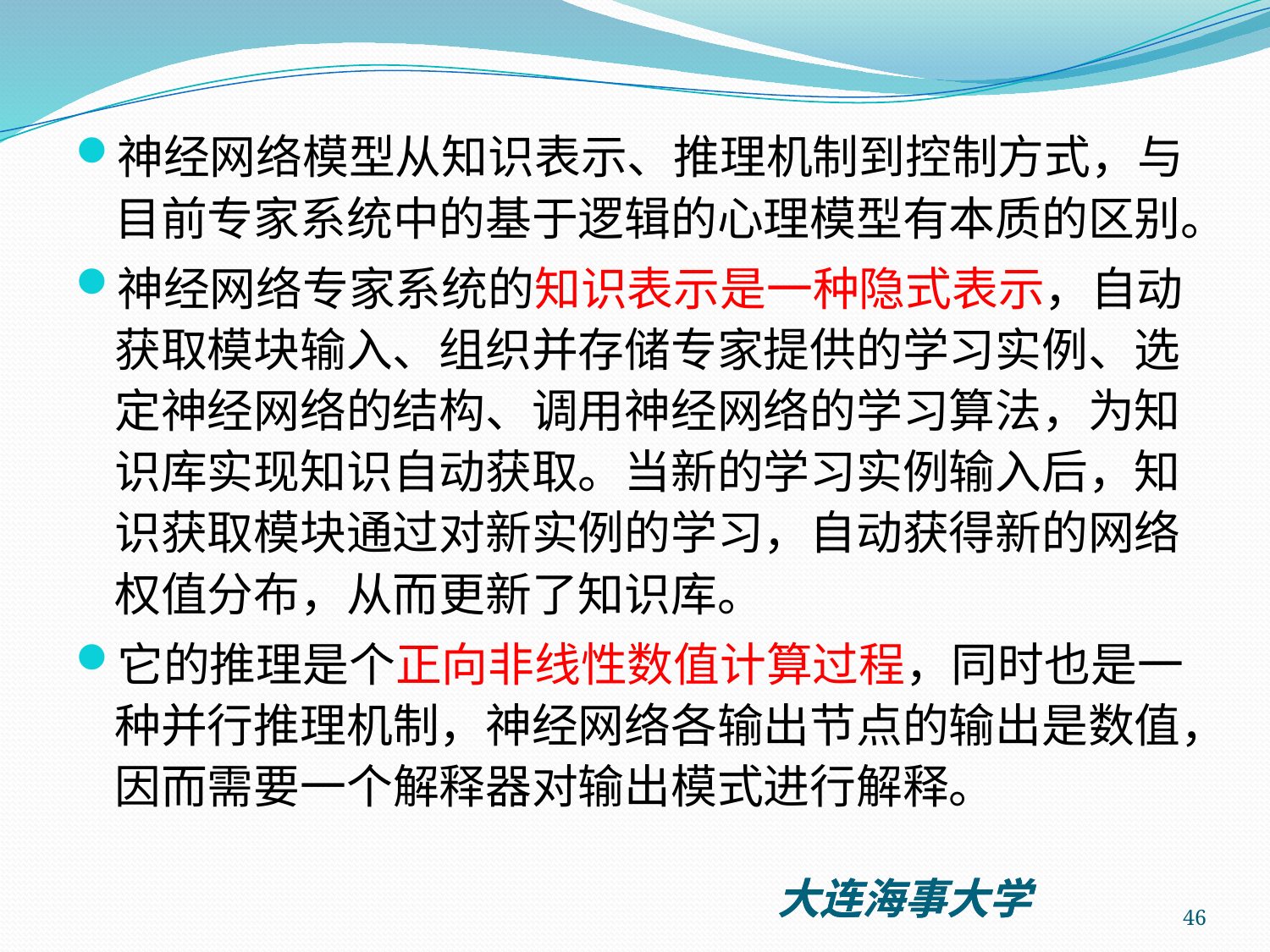

神经网络模型从知识表示、推理机制到控制方式，与目前专家系统中的基于逻辑的心理模型有本质的区别。
神经网络专家系统的知识表示是一种隐式表示，自动获取模块输入、组织并存储专家提供的学习实例、选定神经网络的结构、调用神经网络的学习算法，为知识库实现知识自动获取。当新的学习实例输入后，知识获取模块通过对新实例的学习，自动获得新的网络权值分布，从而更新了知识库。
它的推理是个正向非线性数值计算过程，同时也是一种并行推理机制，神经网络各输出节点的输出是数值，因而需要一个解释器对输出模式进行解释。

46